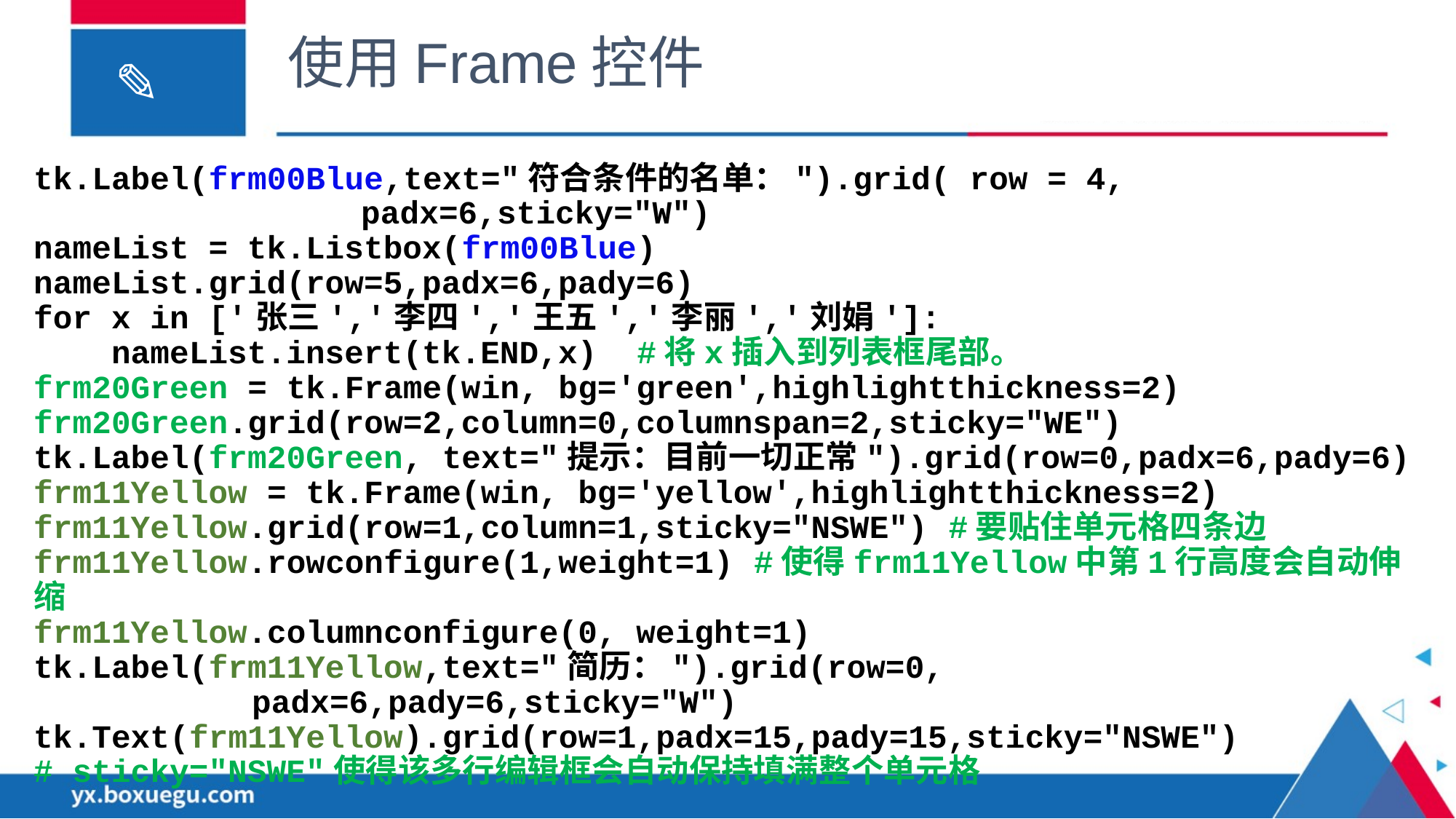

使用Frame控件
tk.Label(frm00Blue,text="符合条件的名单：").grid( row = 4,
			padx=6,sticky="W")
nameList = tk.Listbox(frm00Blue)
nameList.grid(row=5,padx=6,pady=6)
for x in ['张三','李四','王五','李丽','刘娟']:
    nameList.insert(tk.END,x)  #将x插入到列表框尾部。
frm20Green = tk.Frame(win, bg='green',highlightthickness=2)
frm20Green.grid(row=2,column=0,columnspan=2,sticky="WE")
tk.Label(frm20Green, text="提示：目前一切正常").grid(row=0,padx=6,pady=6)
frm11Yellow = tk.Frame(win, bg='yellow',highlightthickness=2)
frm11Yellow.grid(row=1,column=1,sticky="NSWE") #要贴住单元格四条边
frm11Yellow.rowconfigure(1,weight=1) #使得frm11Yellow中第1行高度会自动伸缩
frm11Yellow.columnconfigure(0, weight=1)
tk.Label(frm11Yellow,text="简历：").grid(row=0,
		padx=6,pady=6,sticky="W")
tk.Text(frm11Yellow).grid(row=1,padx=15,pady=15,sticky="NSWE")
# sticky="NSWE"使得该多行编辑框会自动保持填满整个单元格